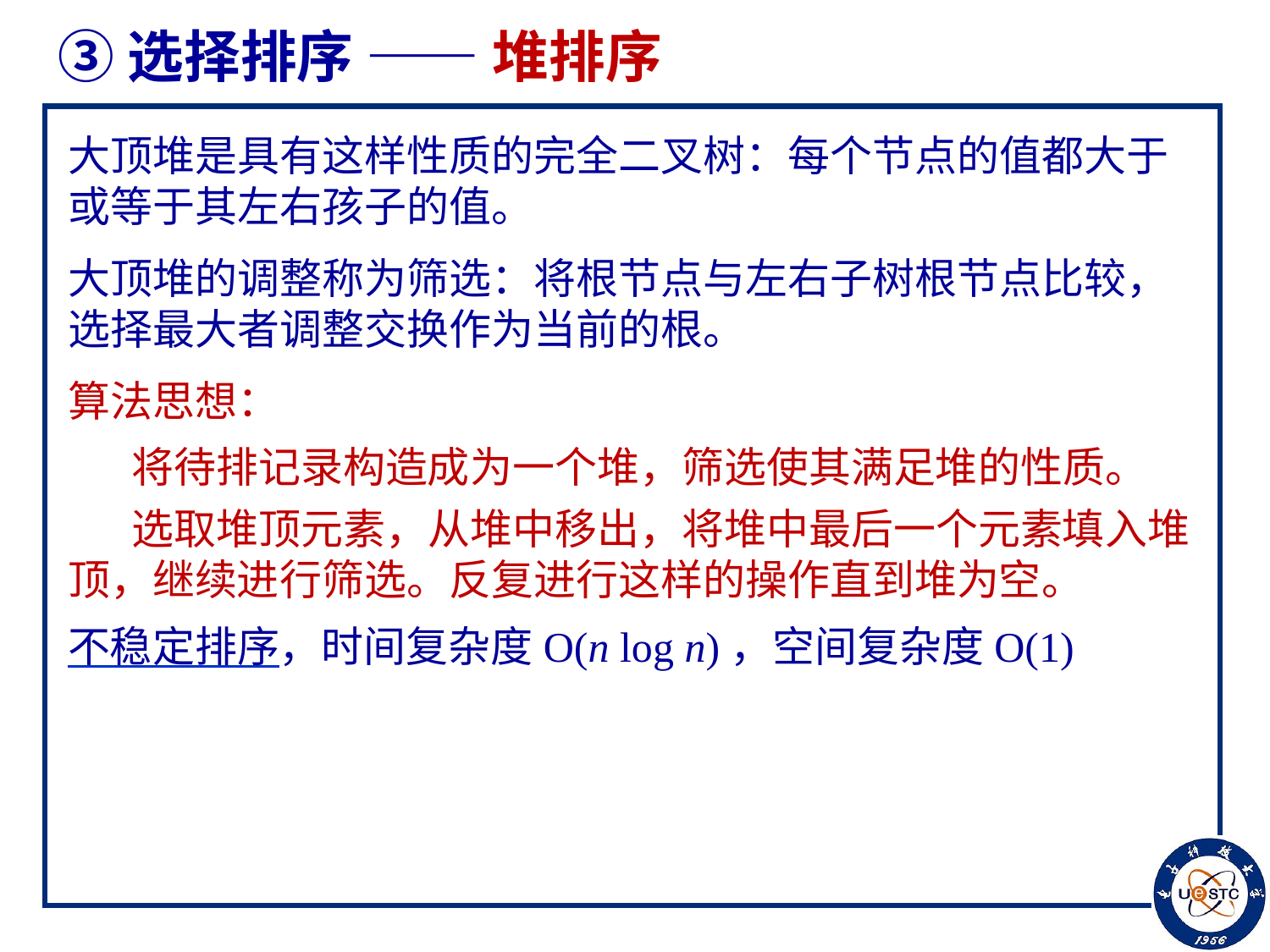

# ③选择排序 —— 堆排序
大顶堆是具有这样性质的完全二叉树：每个节点的值都大于或等于其左右孩子的值。
大顶堆的调整称为筛选：将根节点与左右子树根节点比较，选择最大者调整交换作为当前的根。
算法思想：
将待排记录构造成为一个堆，筛选使其满足堆的性质。
选取堆顶元素，从堆中移出，将堆中最后一个元素填入堆顶，继续进行筛选。反复进行这样的操作直到堆为空。
不稳定排序，时间复杂度O(n log n)，空间复杂度O(1)